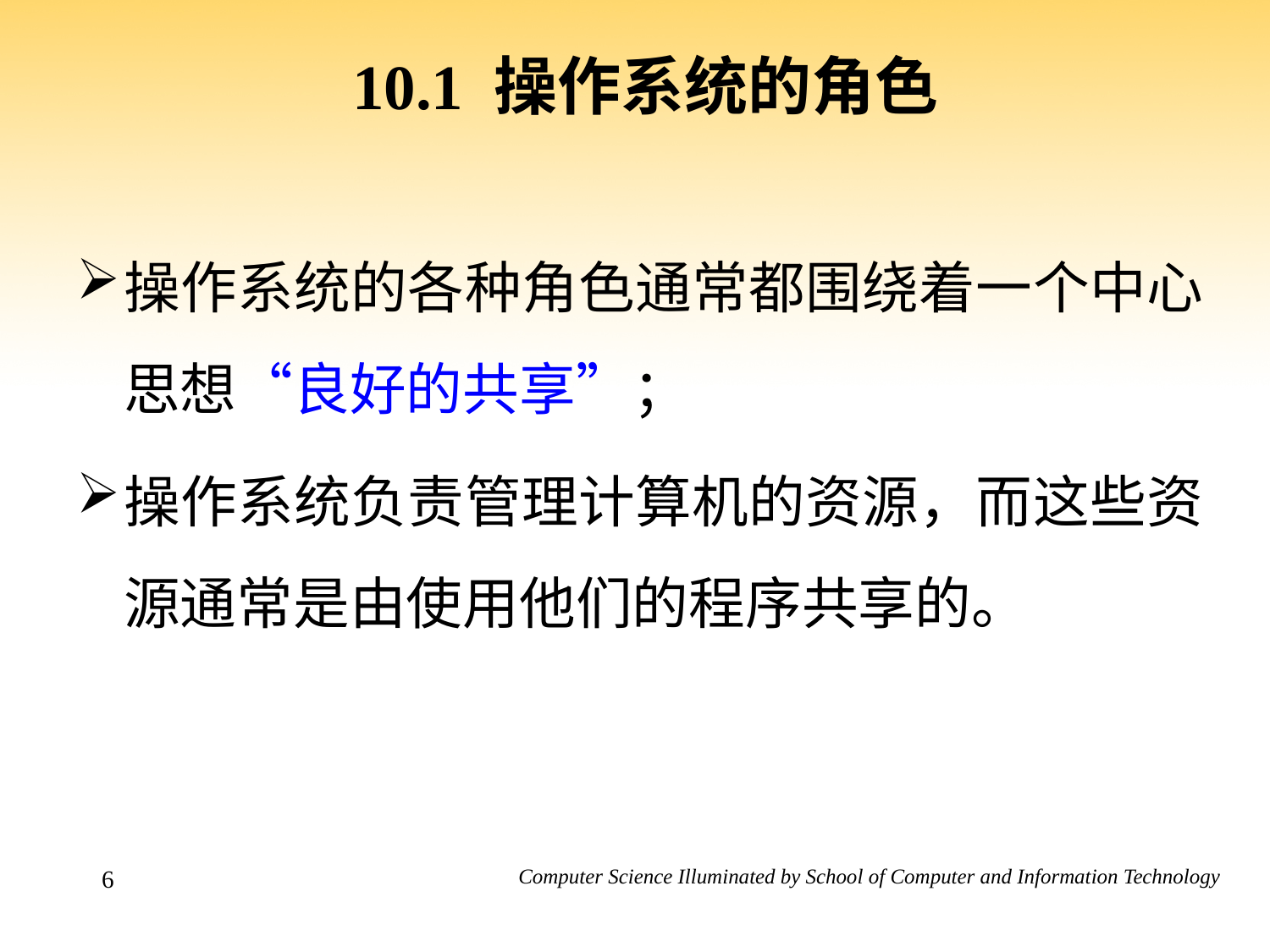

# 10.1 操作系统的角色
操作系统的各种角色通常都围绕着一个中心思想“良好的共享”；
操作系统负责管理计算机的资源，而这些资源通常是由使用他们的程序共享的。
6